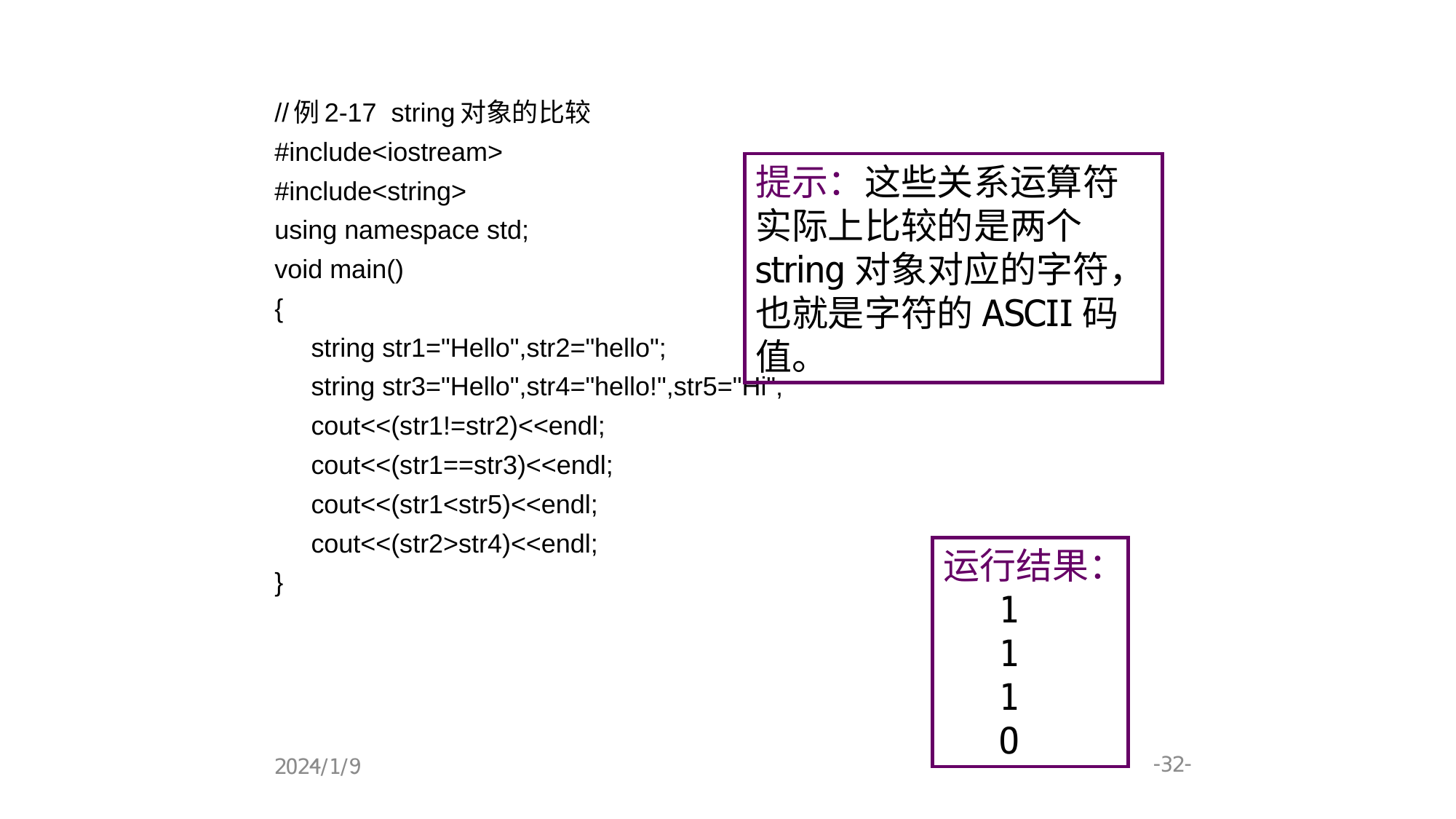

//例2-17  string对象的比较
#include<iostream>
#include<string>
using namespace std;
void main()
{
     string str1="Hello",str2="hello";
     string str3="Hello",str4="hello!",str5="Hi";
     cout<<(str1!=str2)<<endl;
     cout<<(str1==str3)<<endl;
     cout<<(str1<str5)<<endl;
     cout<<(str2>str4)<<endl;
}
提示：这些关系运算符实际上比较的是两个string对象对应的字符，也就是字符的ASCII码值。
运行结果：
     1
     1
     1
     0
-32-
2024/1/9